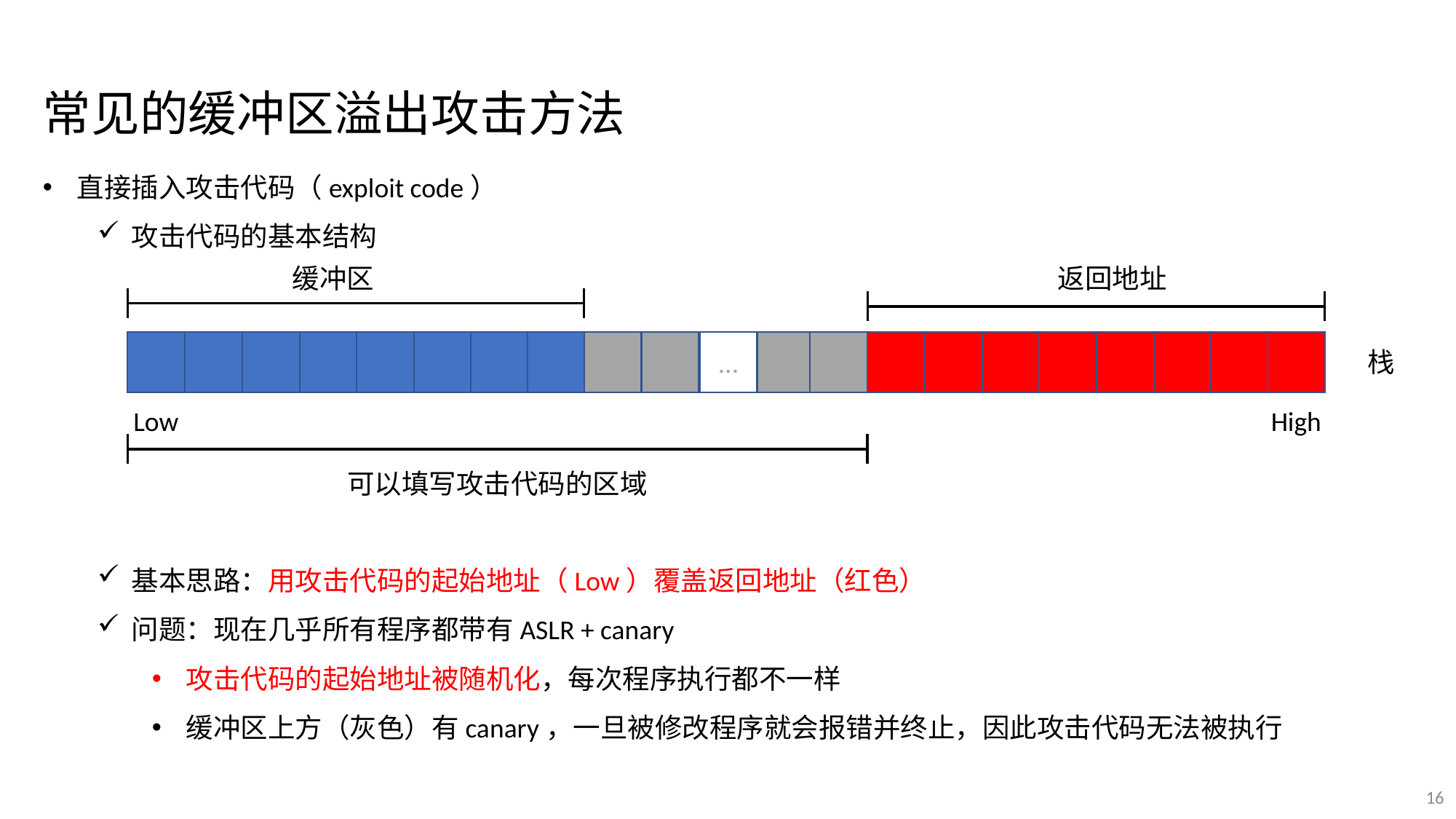

常见的缓冲区溢出攻击方法
直接插入攻击代码（exploit code）
攻击代码的基本结构

基本思路：用攻击代码的起始地址（Low）覆盖返回地址（红色）
问题：现在几乎所有程序都带有ASLR + canary
攻击代码的起始地址被随机化，每次程序执行都不一样
缓冲区上方（灰色）有canary，一旦被修改程序就会报错并终止，因此攻击代码无法被执行
缓冲区
返回地址
...

Low
High
可以填写攻击代码的区域
栈
16